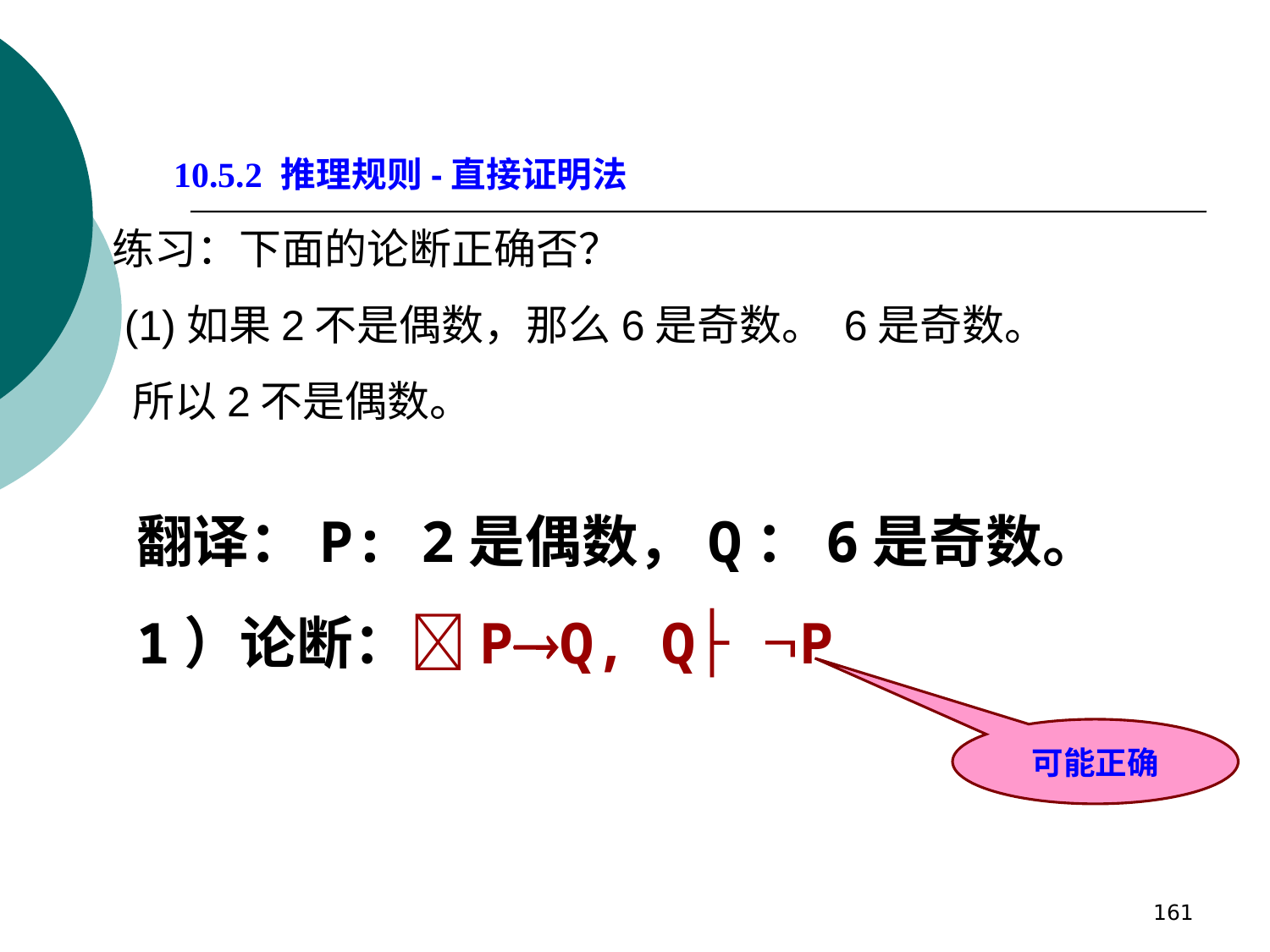

10.5.2 推理规则-直接证明法
练习：下面的论断正确否？
 (1)如果2不是偶数，那么6是奇数。 6是奇数。
 所以2不是偶数。
翻译：P: 2是偶数，Q：6是奇数。
1）论断：¬P→Q, Q├ ¬P
可能正确
161